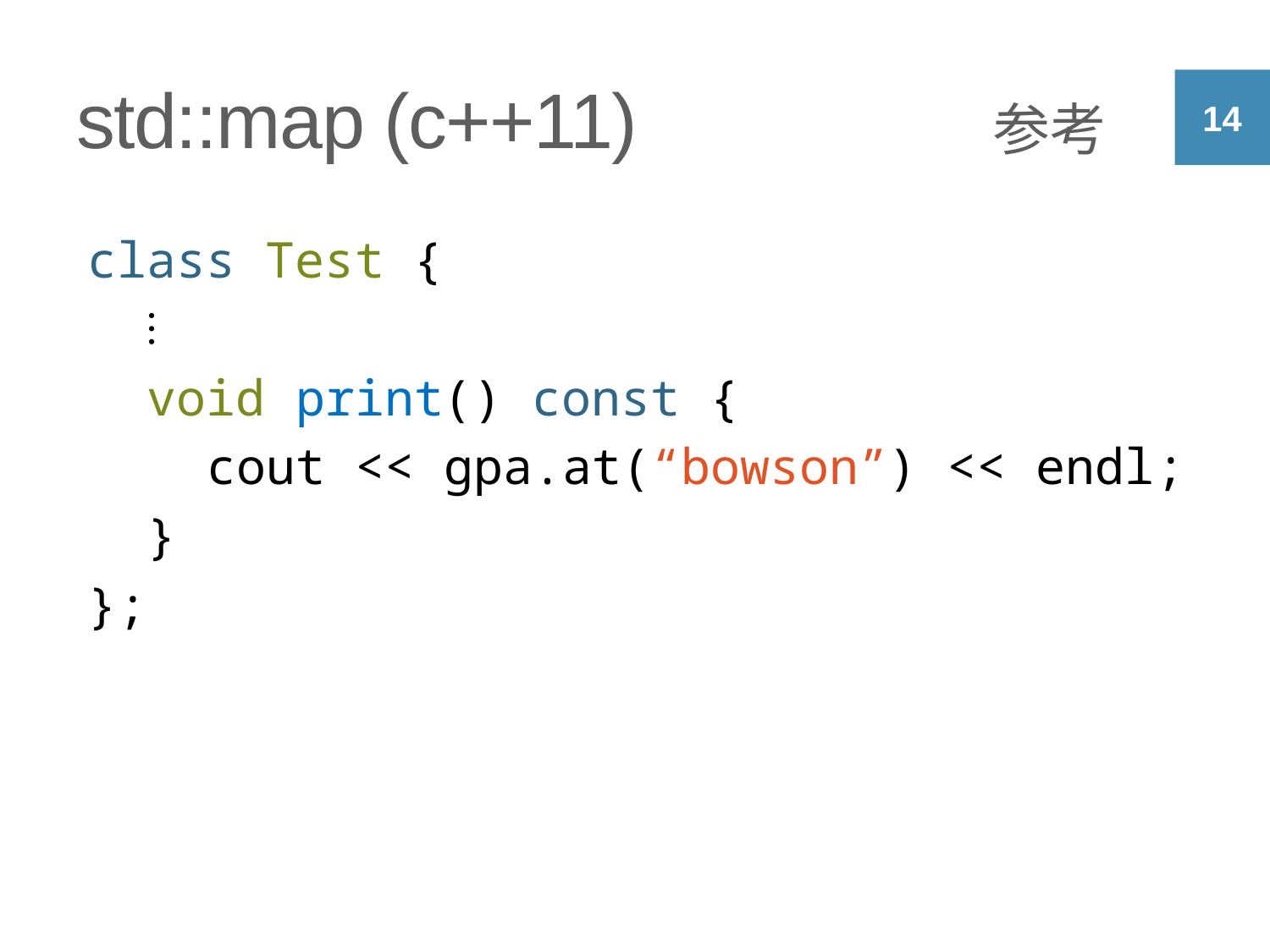

# std::map (c++11)
参考
class Test {
  ⋮
  void print() const {
    cout << gpa.at(“bowson”) << endl;
  }
};